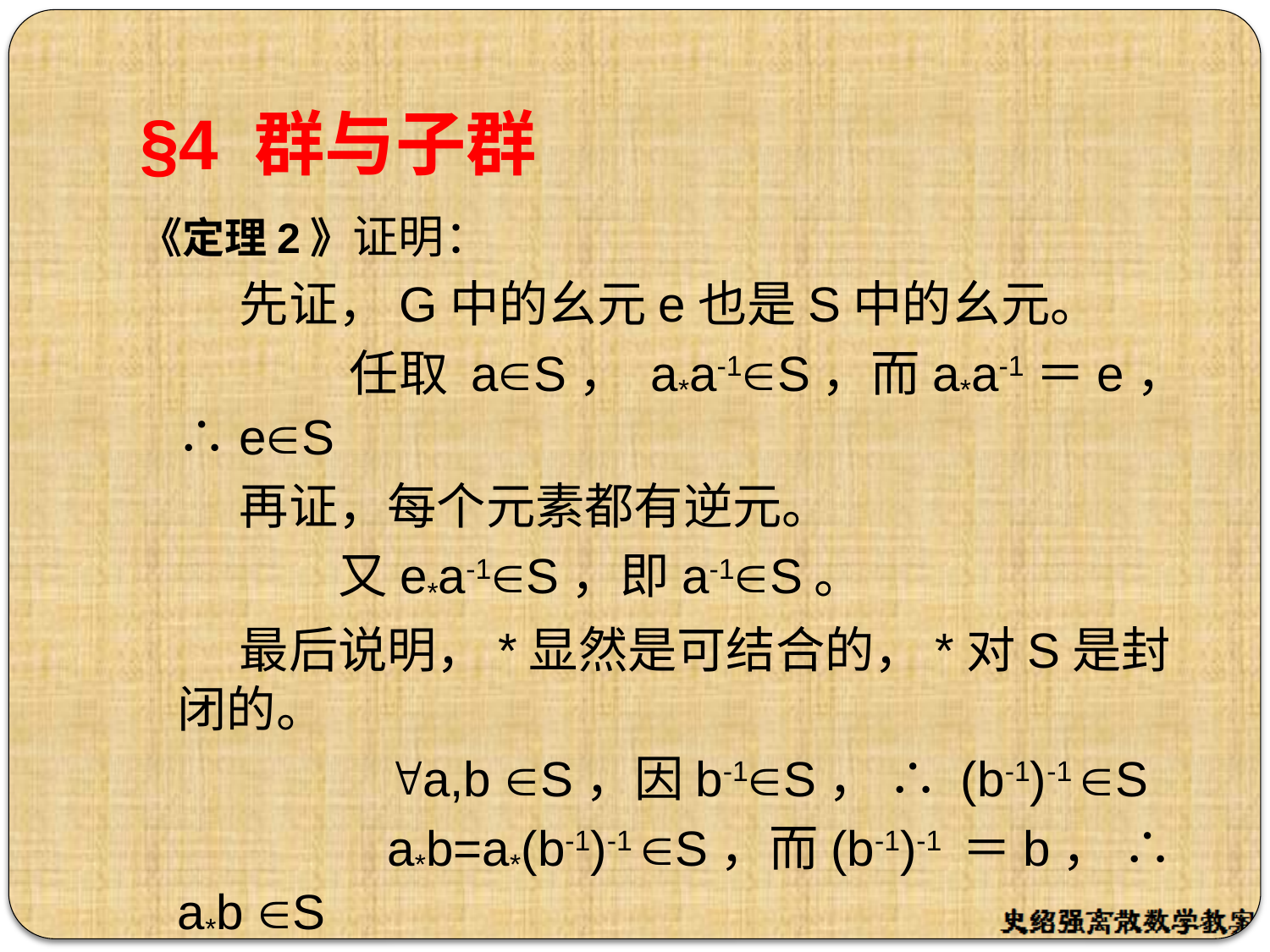

# §4 群与子群
《定理2》证明：
        先证，G中的幺元e也是S中的幺元。
                  任取 a∈S， a*a-1∈S，而a*a-1＝e，∴e∈S
        再证，每个元素都有逆元。
                 又e*a-1∈S，即a-1∈S。
        最后说明，*显然是可结合的，*对S是封闭的。
                  ∀a,b ∈S，因b-1∈S， ∴ (b-1)-1 ∈S
                  a*b=a*(b-1)-1 ∈S，而(b-1)-1 ＝b， ∴a*b ∈S
	             ∴< S ,* >是< G , *>的子群